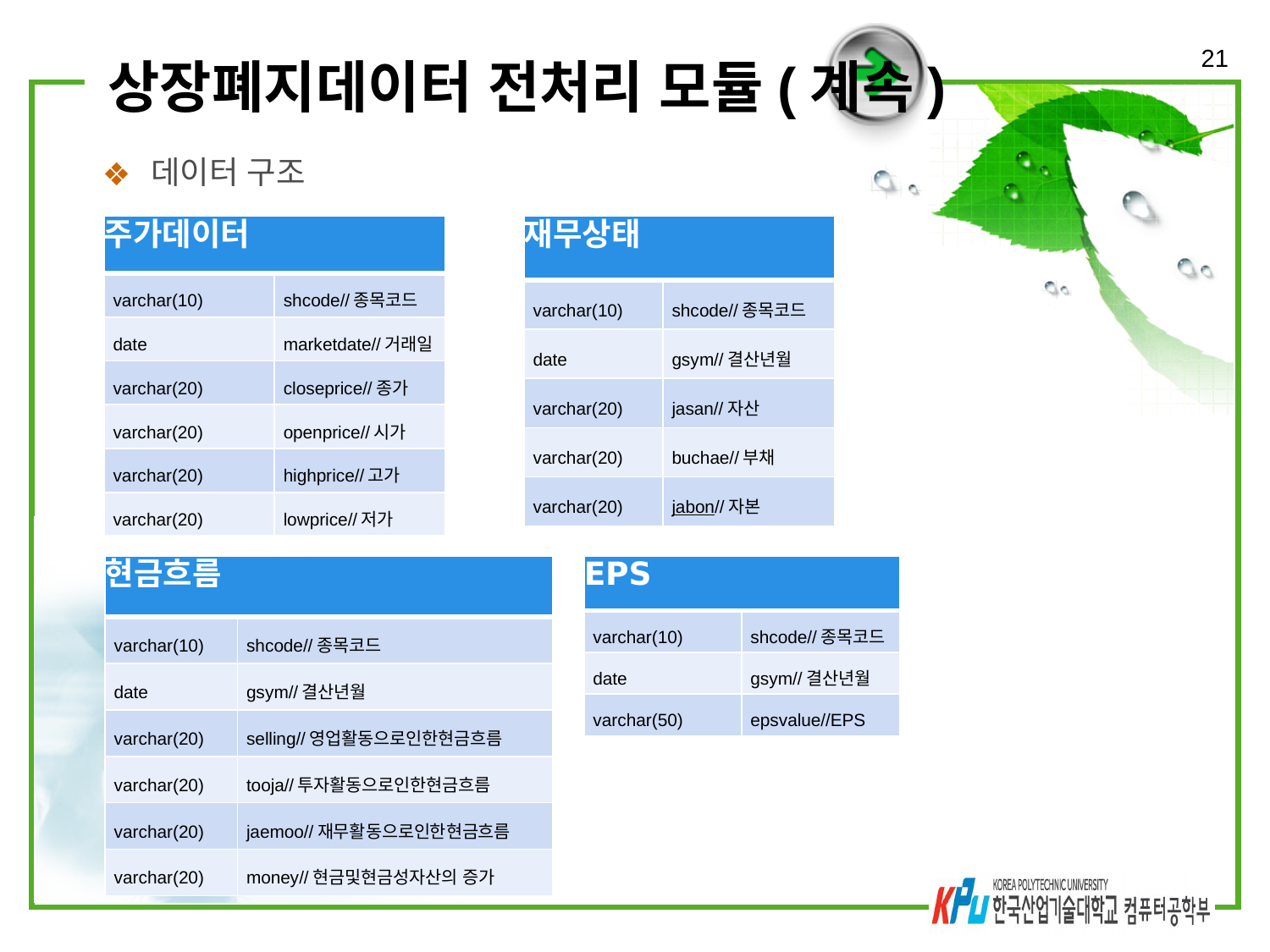

21
# 상장폐지데이터 전처리 모듈(계속)
데이터 구조
| 주가데이터 |  |
| --- | --- |
| varchar(10) | shcode//종목코드 |
| date | marketdate//거래일 |
| varchar(20) | closeprice//종가 |
| varchar(20) | openprice//시가 |
| varchar(20) | highprice//고가 |
| varchar(20) | lowprice//저가 |
| 재무상태 |  |
| --- | --- |
| varchar(10) | shcode//종목코드 |
| date | gsym//결산년월 |
| varchar(20) | jasan//자산 |
| varchar(20) | buchae//부채 |
| varchar(20) | jabon//자본 |
| 현금흐름 |  |
| --- | --- |
| varchar(10) | shcode//종목코드 |
| date | gsym//결산년월 |
| varchar(20) | selling//영업활동으로인한현금흐름 |
| varchar(20) | tooja//투자활동으로인한현금흐름 |
| varchar(20) | jaemoo//재무활동으로인한현금흐름 |
| varchar(20) | money//현금및현금성자산의 증가 |
| EPS |  |
| --- | --- |
| varchar(10) | shcode//종목코드 |
| date | gsym//결산년월 |
| varchar(50) | epsvalue//EPS |